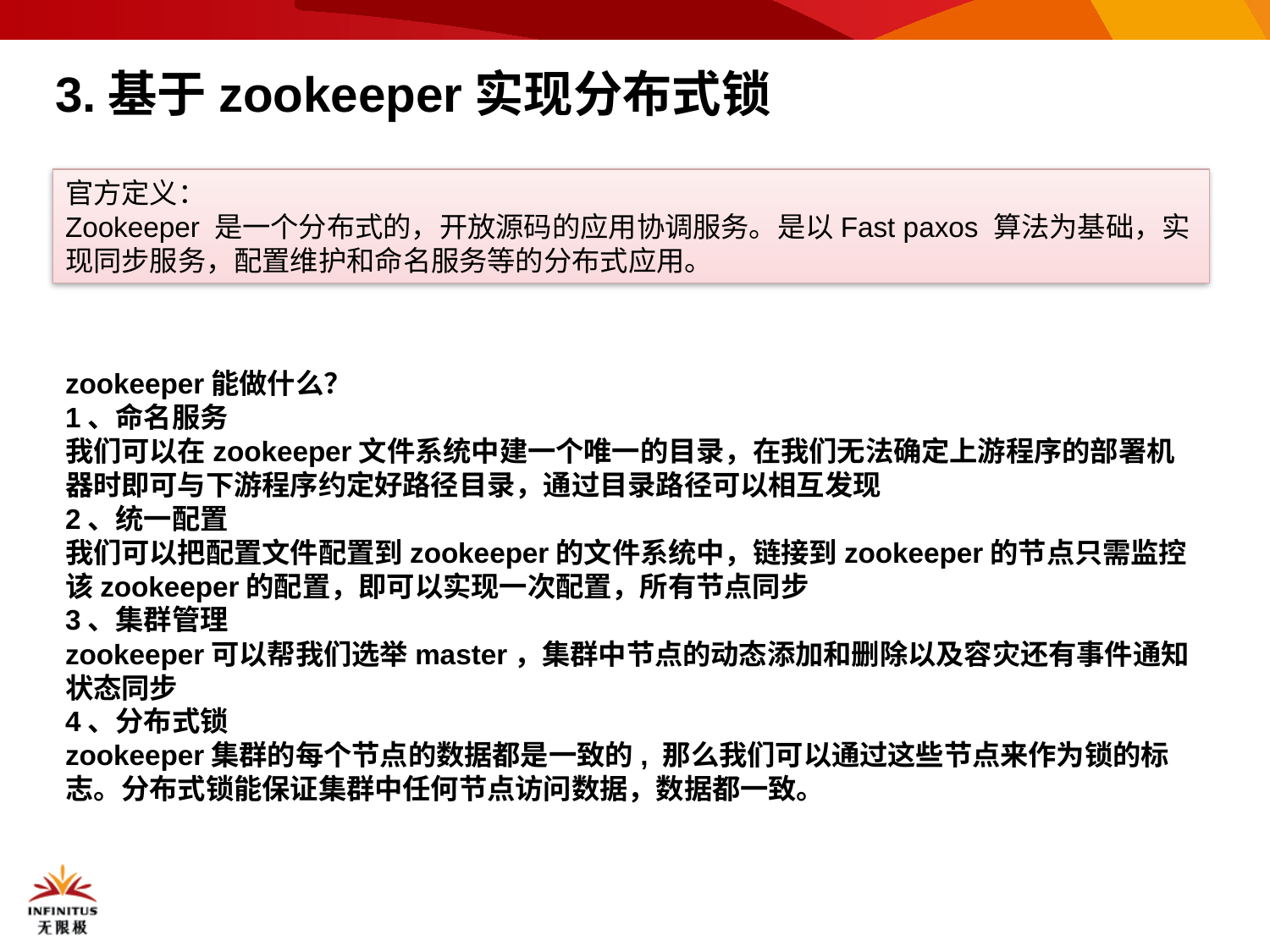

# 3.基于zookeeper实现分布式锁
官方定义：
Zookeeper 是一个分布式的，开放源码的应用协调服务。是以Fast paxos 算法为基础，实现同步服务，配置维护和命名服务等的分布式应用。
zookeeper能做什么？
1、命名服务
我们可以在zookeeper文件系统中建一个唯一的目录，在我们无法确定上游程序的部署机器时即可与下游程序约定好路径目录，通过目录路径可以相互发现
2、统一配置
我们可以把配置文件配置到zookeeper的文件系统中，链接到zookeeper的节点只需监控该zookeeper的配置，即可以实现一次配置，所有节点同步
3、集群管理
zookeeper可以帮我们选举master，集群中节点的动态添加和删除以及容灾还有事件通知状态同步
4、分布式锁
zookeeper集群的每个节点的数据都是一致的, 那么我们可以通过这些节点来作为锁的标志。分布式锁能保证集群中任何节点访问数据，数据都一致。